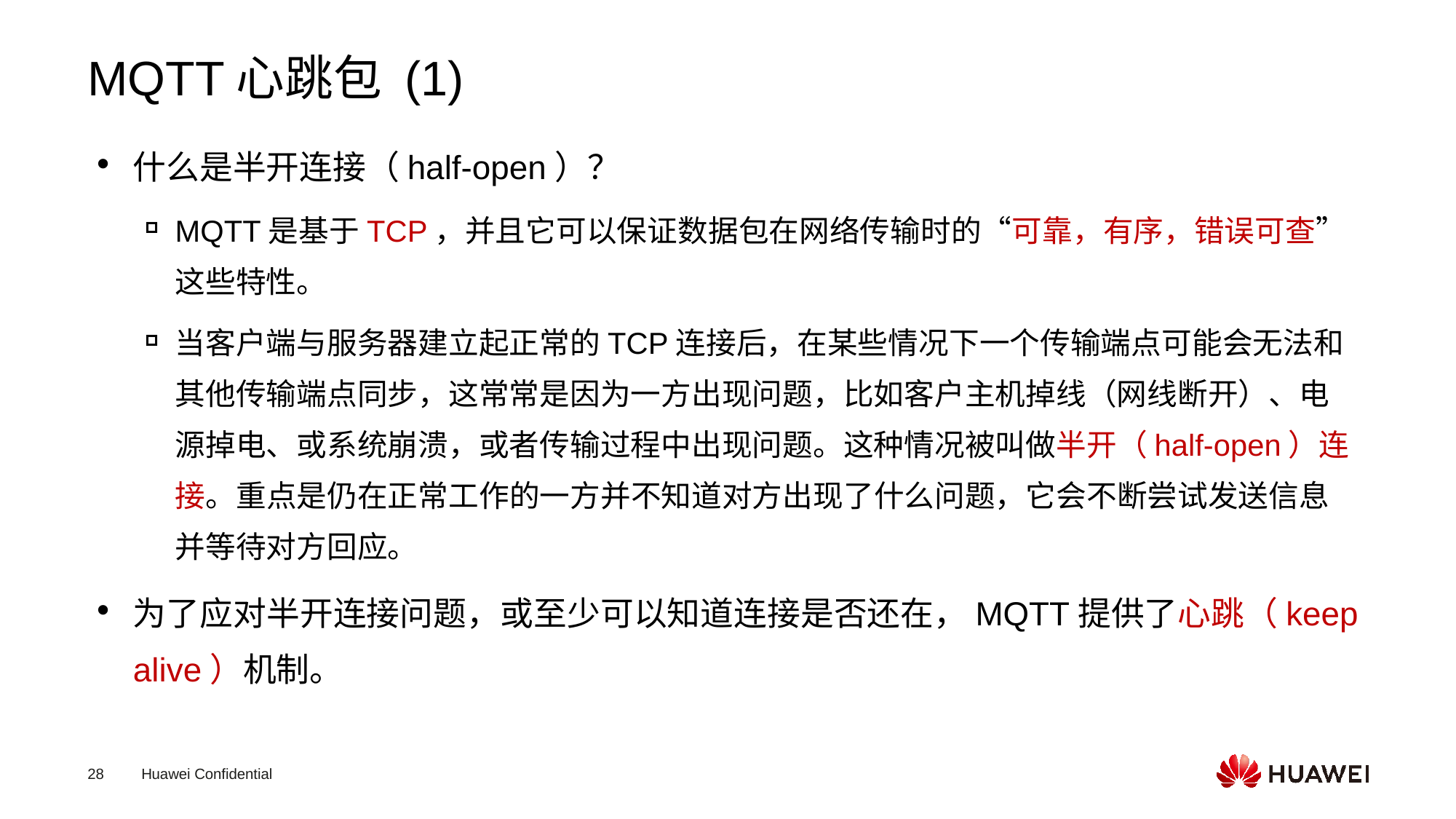

# MQTT心跳包 (1)
什么是半开连接（half-open）？
MQTT是基于TCP，并且它可以保证数据包在网络传输时的“可靠，有序，错误可查”这些特性。
当客户端与服务器建立起正常的TCP连接后，在某些情况下一个传输端点可能会无法和其他传输端点同步，这常常是因为一方出现问题，比如客户主机掉线（网线断开）、电源掉电、或系统崩溃，或者传输过程中出现问题。这种情况被叫做半开（half-open）连接。重点是仍在正常工作的一方并不知道对方出现了什么问题，它会不断尝试发送信息并等待对方回应。
为了应对半开连接问题，或至少可以知道连接是否还在，MQTT提供了心跳（keep alive）机制。